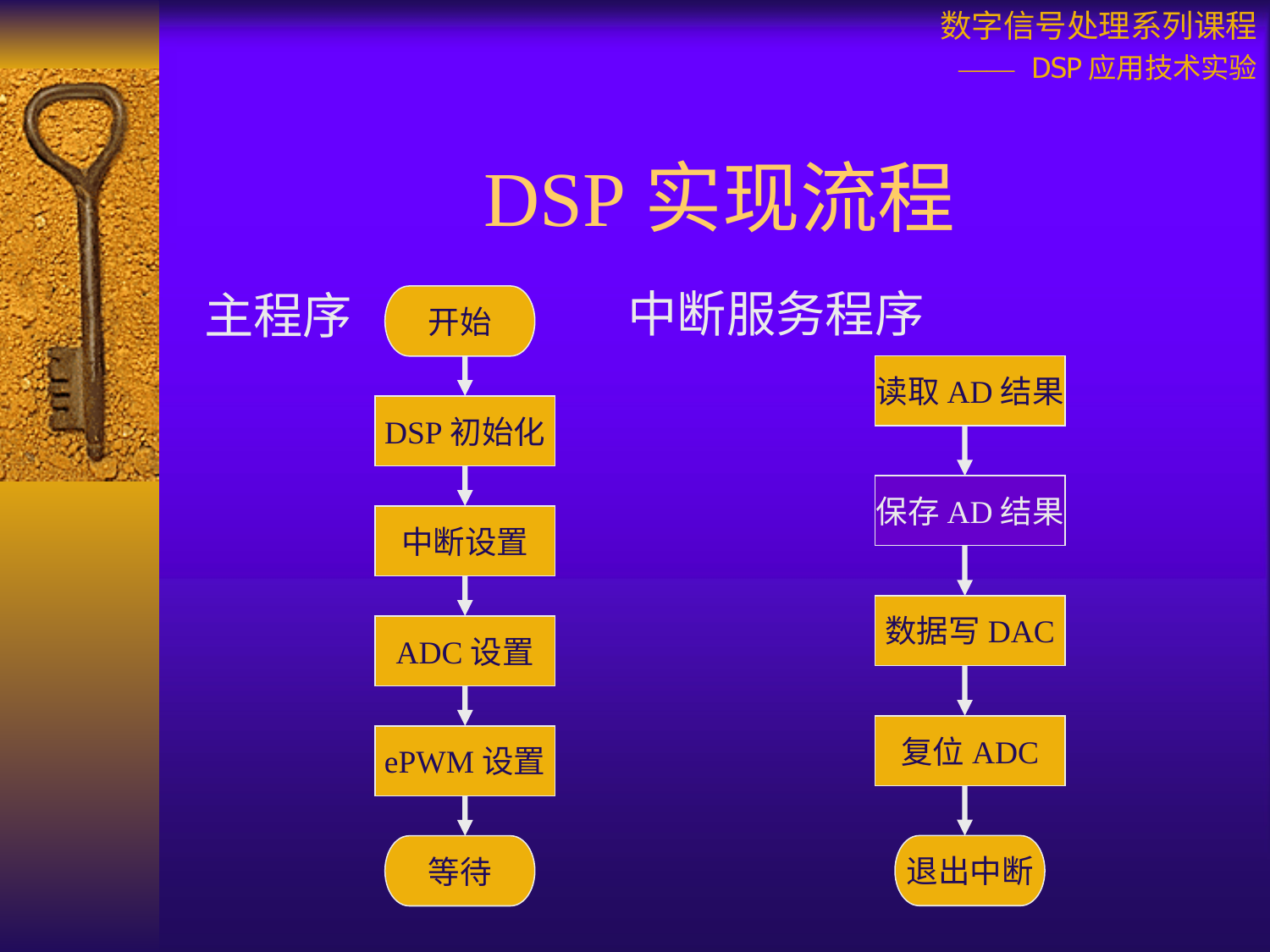

# DSP实现流程

中断服务程序
主程序
开始
读取AD结果

DSP初始化

保存AD结果
中断设置

数据写DAC
ADC设置

复位ADC
ePWM设置

退出中断
等待